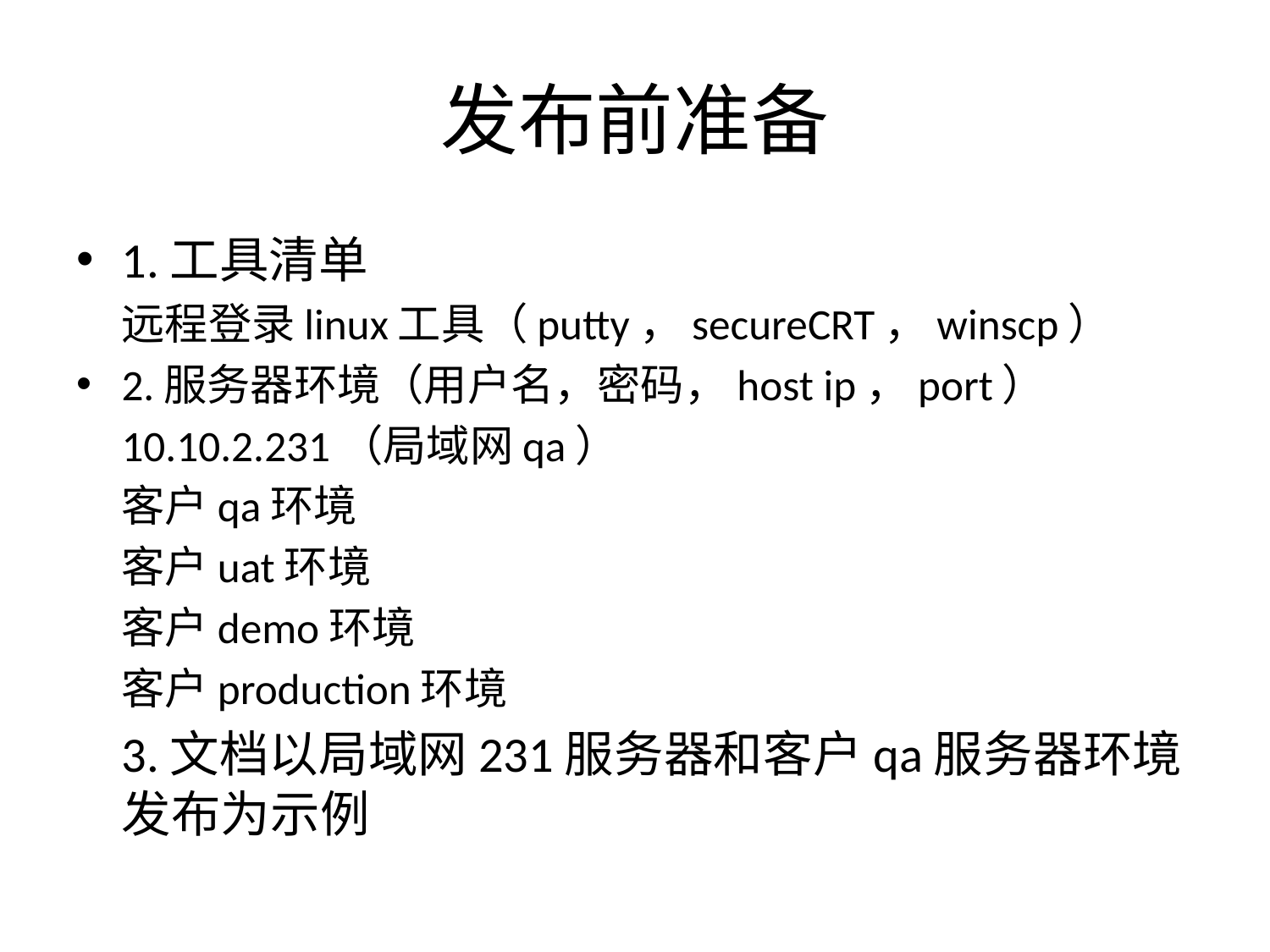

# 发布前准备
1.工具清单
	远程登录linux工具（putty，secureCRT，winscp）
2.服务器环境（用户名，密码，host ip，port）
		10.10.2.231（局域网qa）
		客户qa环境
		客户uat环境
		客户demo环境
		客户production环境
	3.文档以局域网231服务器和客户qa服务器环境发布为示例